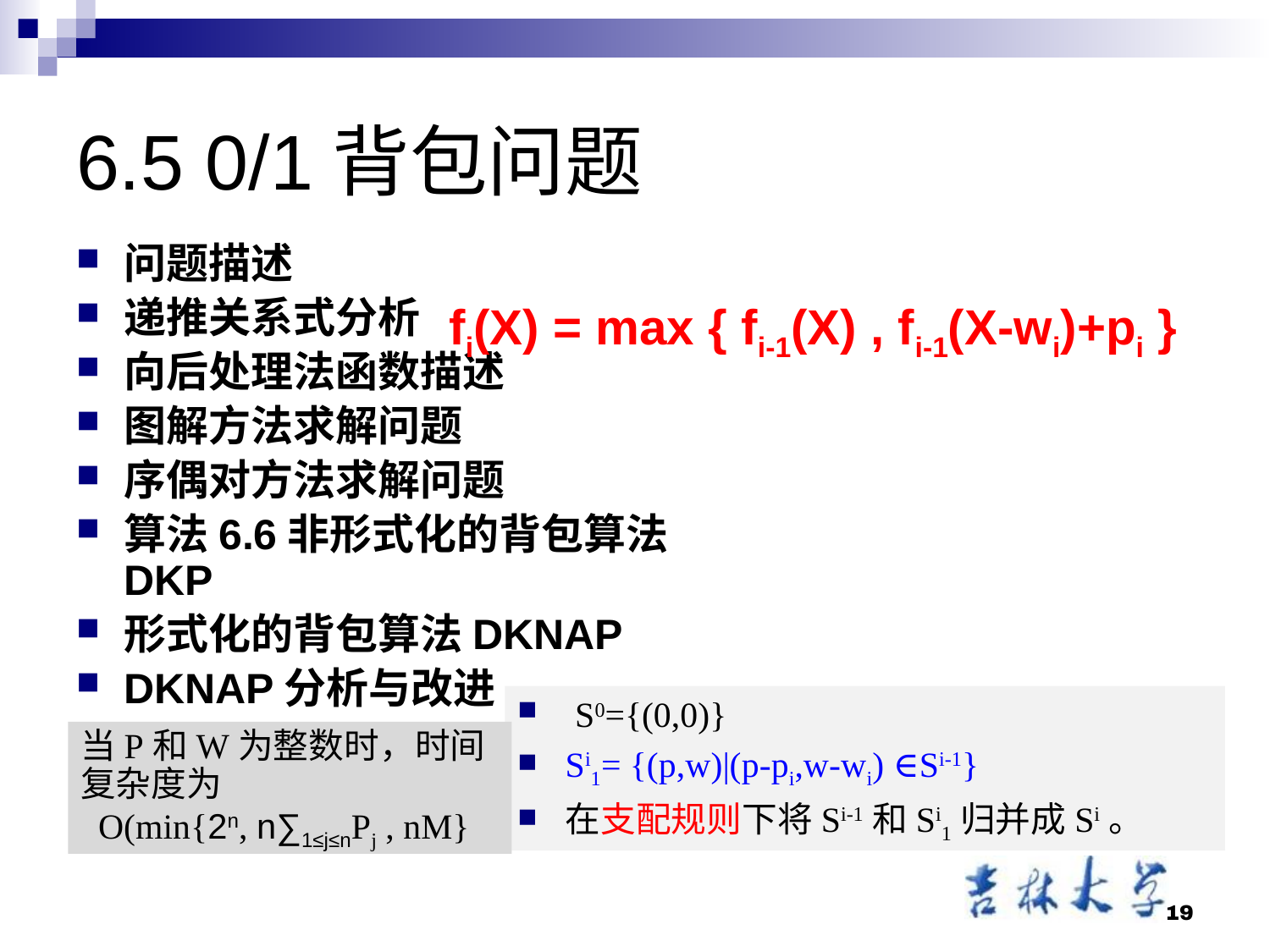

# 6.5 0/1背包问题
问题描述
递推关系式分析
向后处理法函数描述
图解方法求解问题
序偶对方法求解问题
算法6.6非形式化的背包算法DKP
形式化的背包算法DKNAP
DKNAP分析与改进
fi(X) = max { fi-1(X) , fi-1(X-wi)+pi }
 S0={(0,0)}
Si1= {(p,w)|(p-pi,w-wi) ∈Si-1}
在支配规则下将Si-1和Si1归并成Si。
当P和W为整数时，时间复杂度为
  O(min{2n, n∑1≤j≤nPj , nM}
19